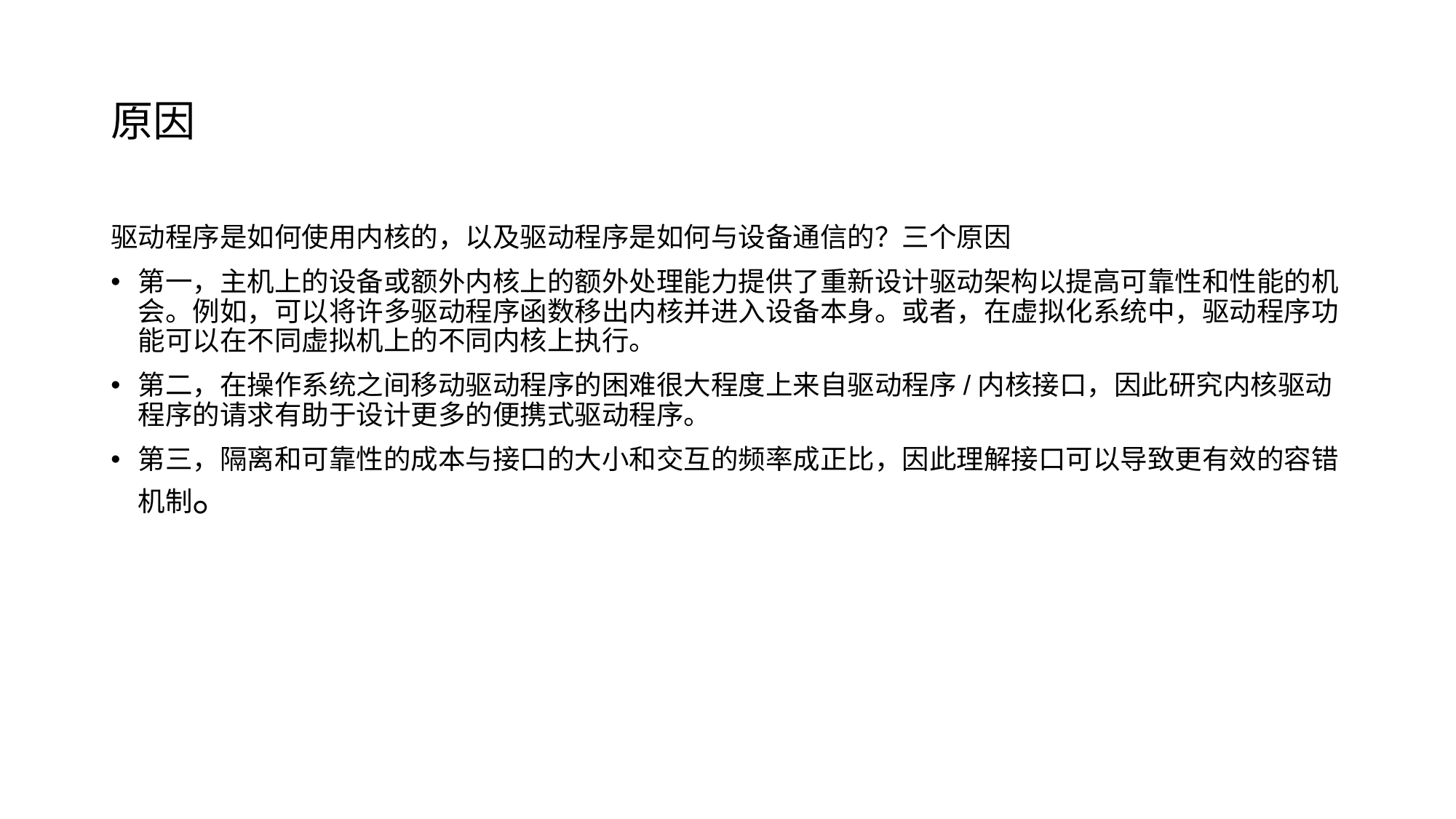

# 原因
驱动程序是如何使用内核的，以及驱动程序是如何与设备通信的？三个原因
第一，主机上的设备或额外内核上的额外处理能力提供了重新设计驱动架构以提高可靠性和性能的机会。例如，可以将许多驱动程序函数移出内核并进入设备本身。或者，在虚拟化系统中，驱动程序功能可以在不同虚拟机上的不同内核上执行。
第二，在操作系统之间移动驱动程序的困难很大程度上来自驱动程序/内核接口，因此研究内核驱动程序的请求有助于设计更多的便携式驱动程序。
第三，隔离和可靠性的成本与接口的大小和交互的频率成正比，因此理解接口可以导致更有效的容错机制。